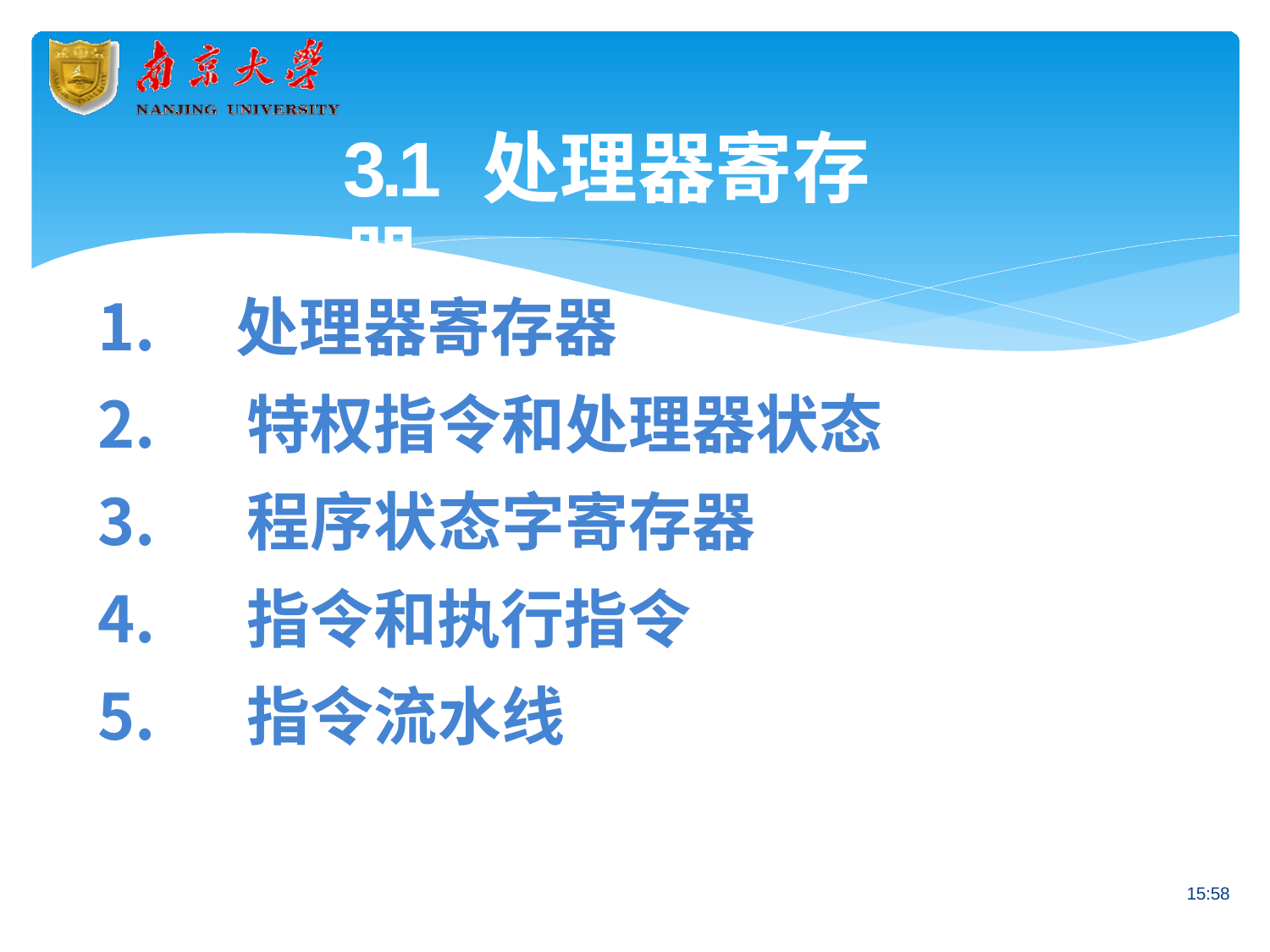

# 3.1 处理器寄存器
处理器寄存器
特权指令和处理器状态
程序状态字寄存器
指令和执行指令
指令流水线
15:58